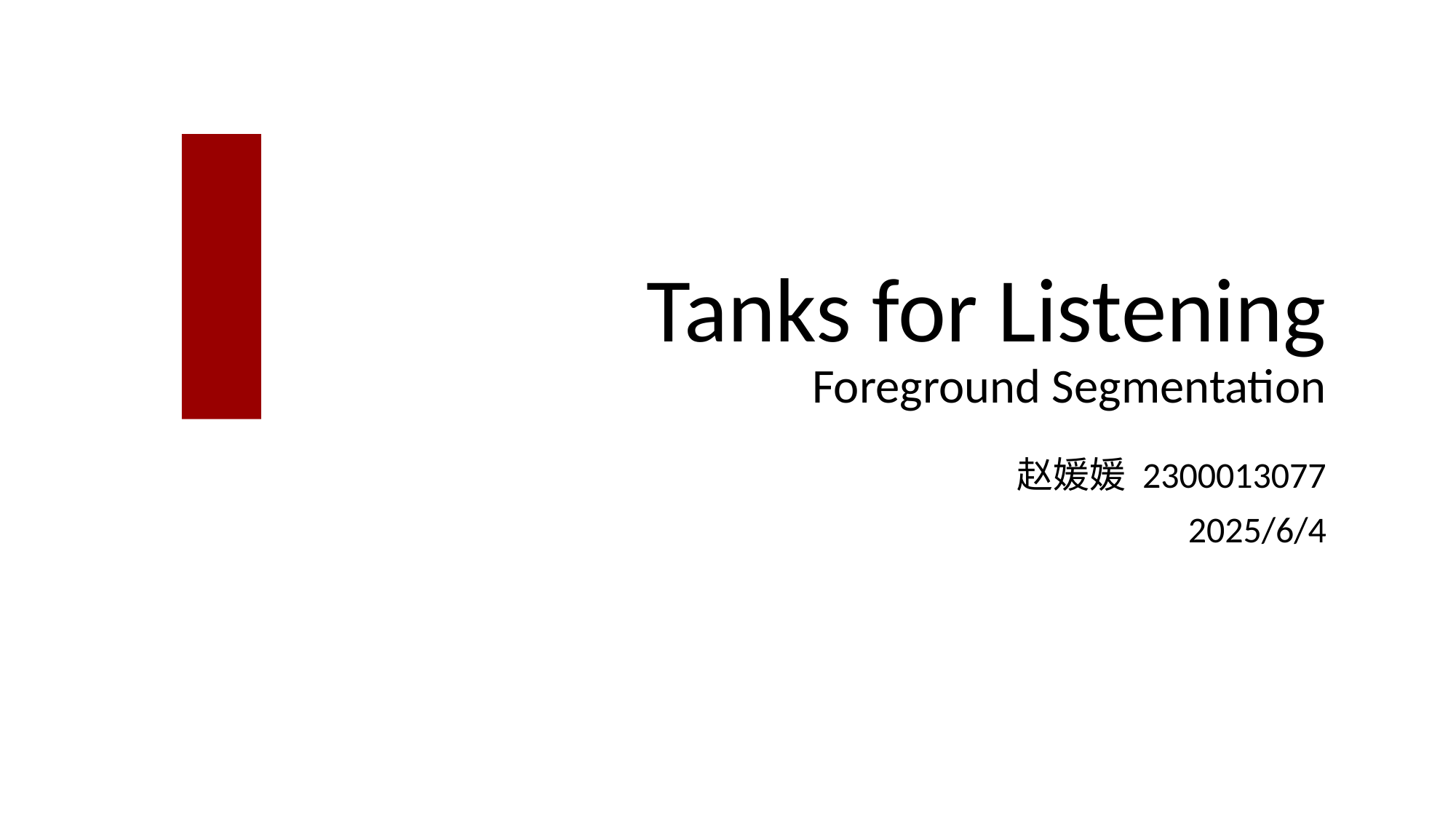

# Tanks for Listening Foreground Segmentation
赵媛媛 2300013077
2025/6/4